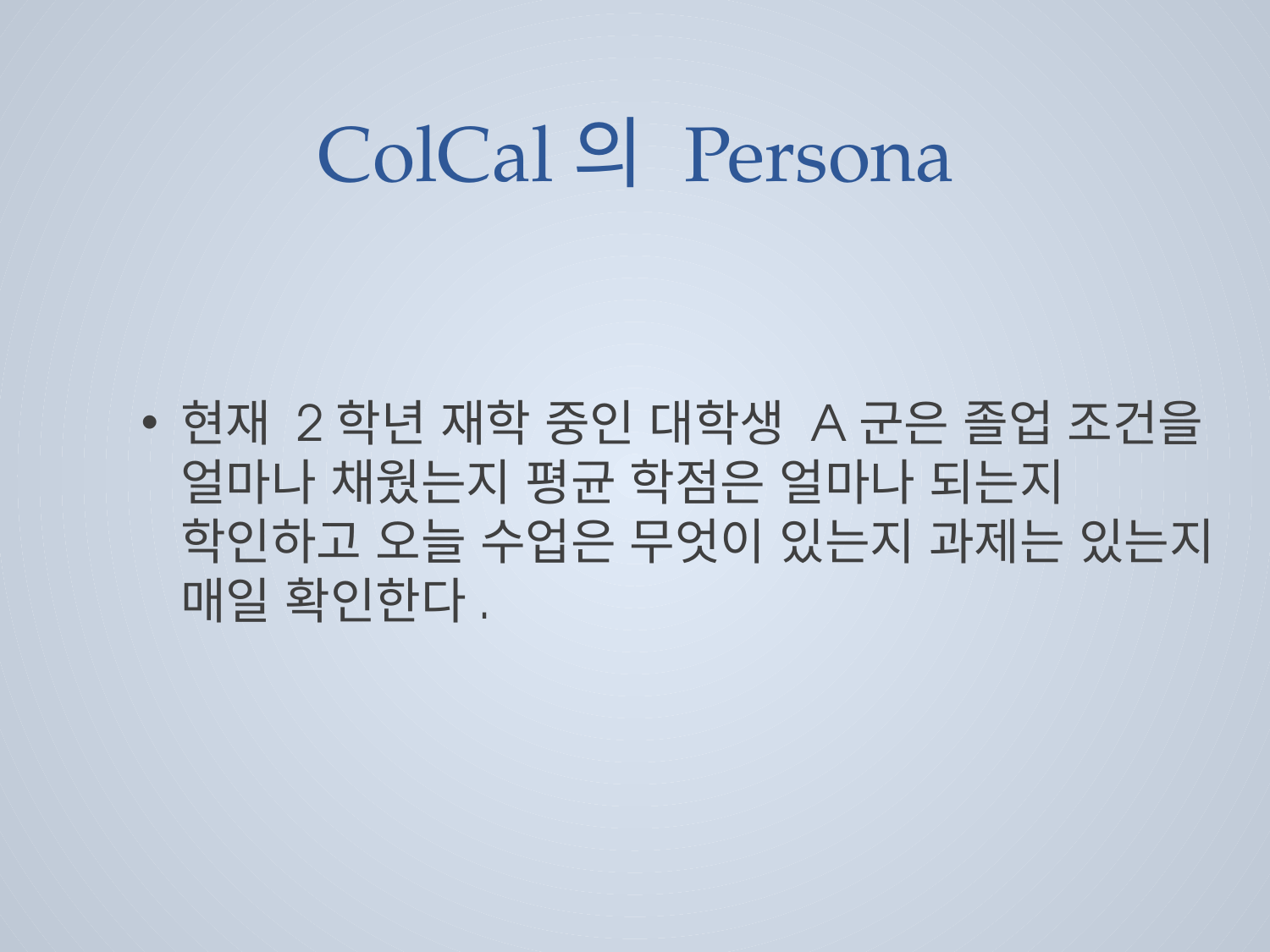

# ColCal의 Persona
현재 2학년 재학 중인 대학생 A군은 졸업 조건을 얼마나 채웠는지 평균 학점은 얼마나 되는지 학인하고 오늘 수업은 무엇이 있는지 과제는 있는지 매일 확인한다.